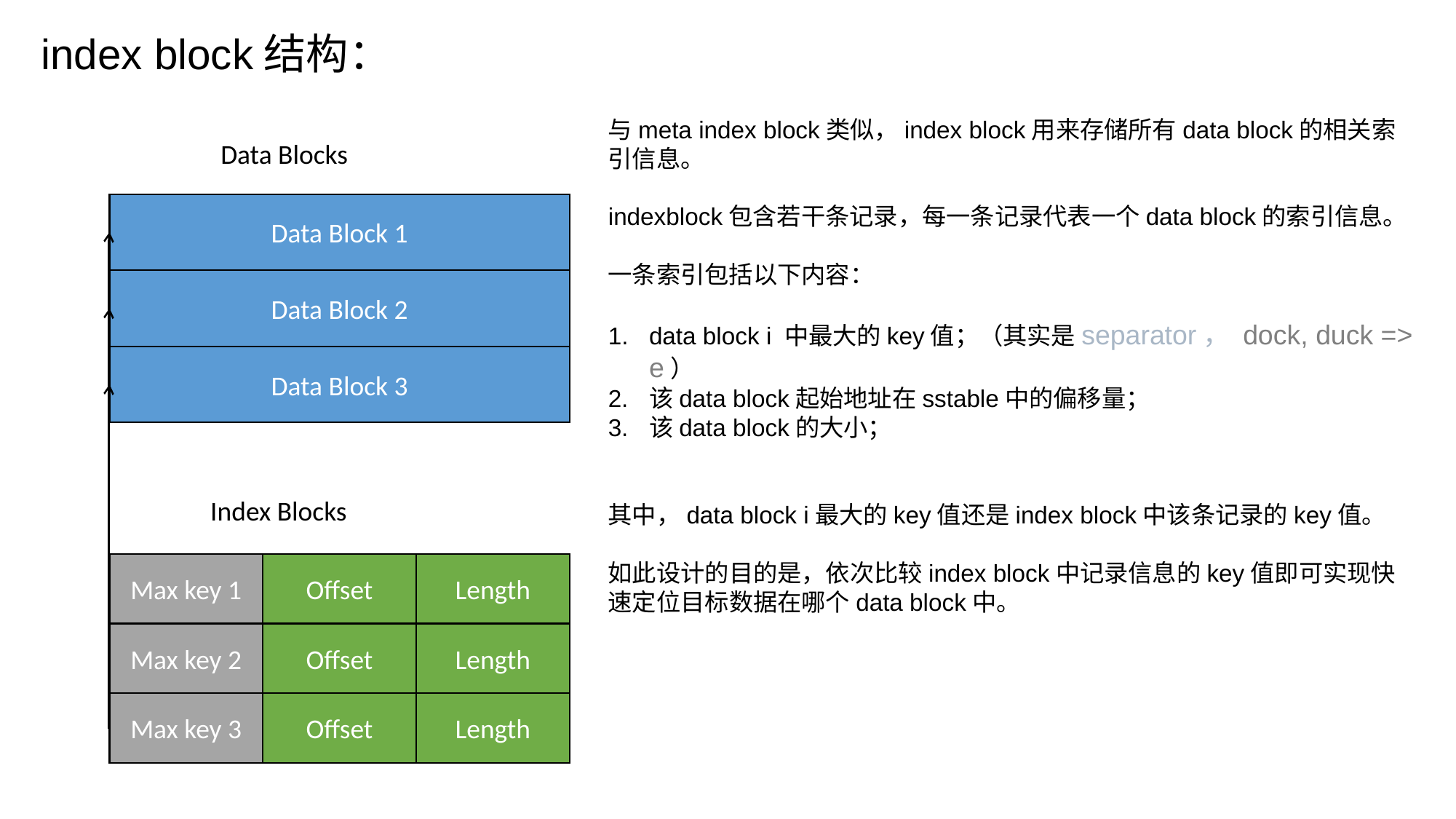

index block结构：
与meta index block类似，index block用来存储所有data block的相关索引信息。

indexblock包含若干条记录，每一条记录代表一个data block的索引信息。

一条索引包括以下内容：

data block i 中最大的key值；（其实是separator， dock, duck => e）
该data block起始地址在sstable中的偏移量；
该data block的大小；

其中，data block i最大的key值还是index block中该条记录的key值。

如此设计的目的是，依次比较index block中记录信息的key值即可实现快速定位目标数据在哪个data block中。
Data Blocks
Data Block 1
Data Block 2
Data Block 3
Index Blocks
Max key 1
Offset
Length
Max key 2
Offset
Length
Max key 3
Offset
Length